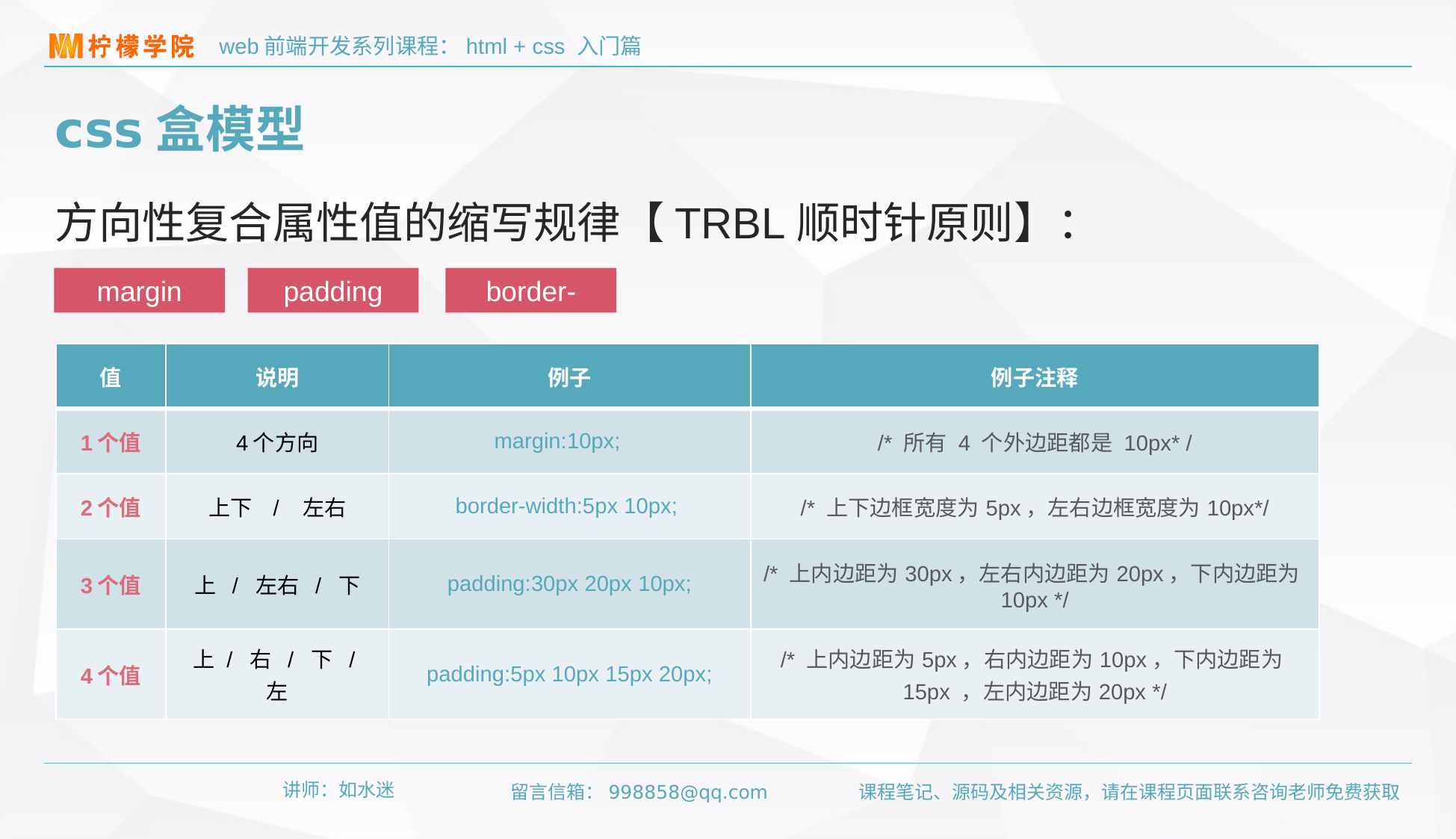

css盒模型
方向性复合属性值的缩写规律【TRBL顺时针原则】：
margin
padding
border-
| 值 | 说明 | 例子 | 例子注释 |
| --- | --- | --- | --- |
| 1个值 | 4个方向 | margin:10px; | /\* 所有 4 个外边距都是 10px\* / |
| 2个值 | 上下 / 左右 | border-width:5px 10px; | /\* 上下边框宽度为5px，左右边框宽度为10px\*/ |
| 3个值 | 上 / 左右 / 下 | padding:30px 20px 10px; | /\* 上内边距为30px，左右内边距为20px，下内边距为10px \*/ |
| 4个值 | 上 / 右 / 下 / 左 | padding:5px 10px 15px 20px; | /\* 上内边距为5px，右内边距为10px，下内边距为15px ，左内边距为20px \*/ |